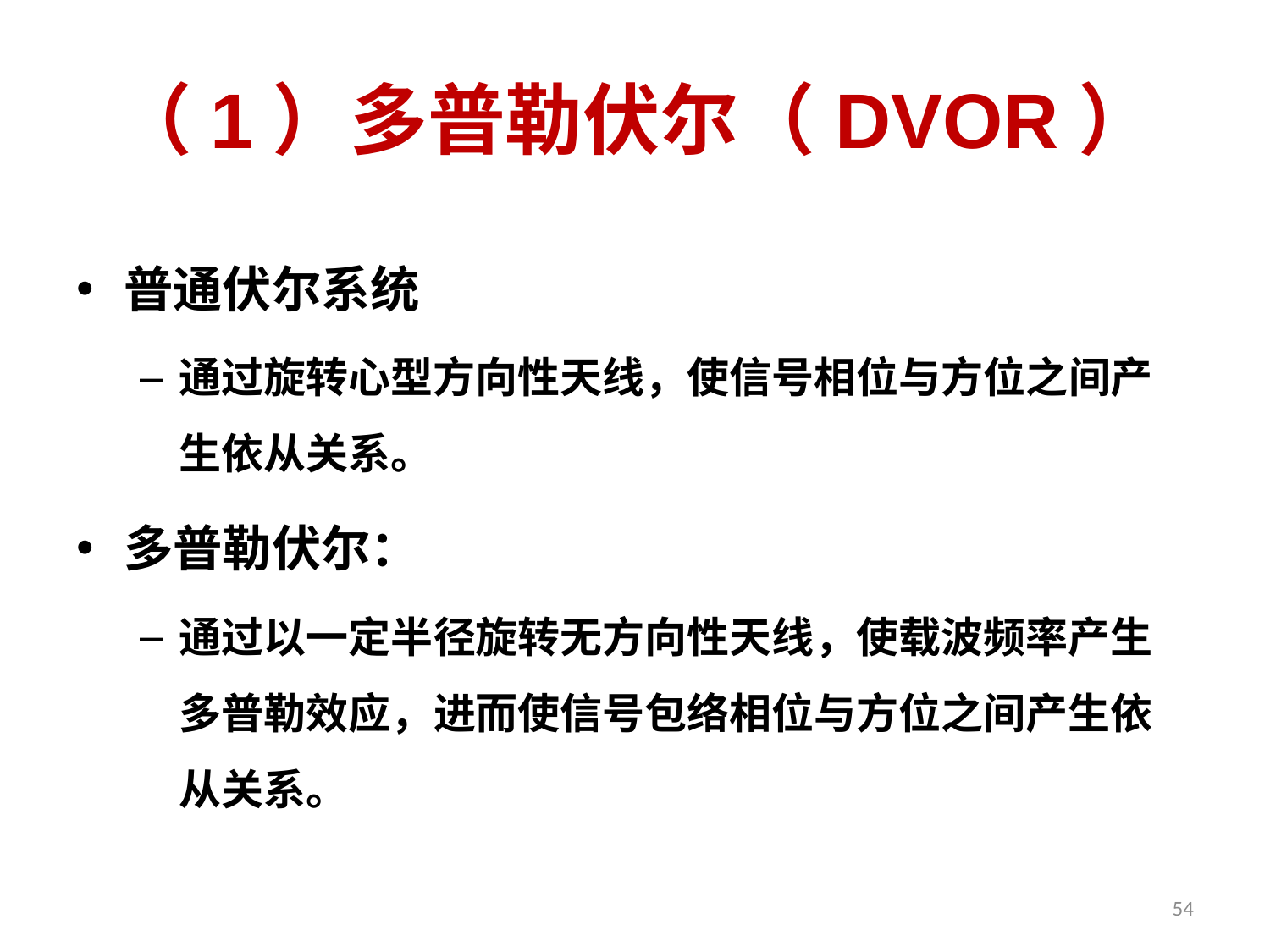

# （1）多普勒伏尔（DVOR）
普通伏尔系统
通过旋转心型方向性天线，使信号相位与方位之间产生依从关系。
多普勒伏尔：
通过以一定半径旋转无方向性天线，使载波频率产生多普勒效应，进而使信号包络相位与方位之间产生依从关系。
54